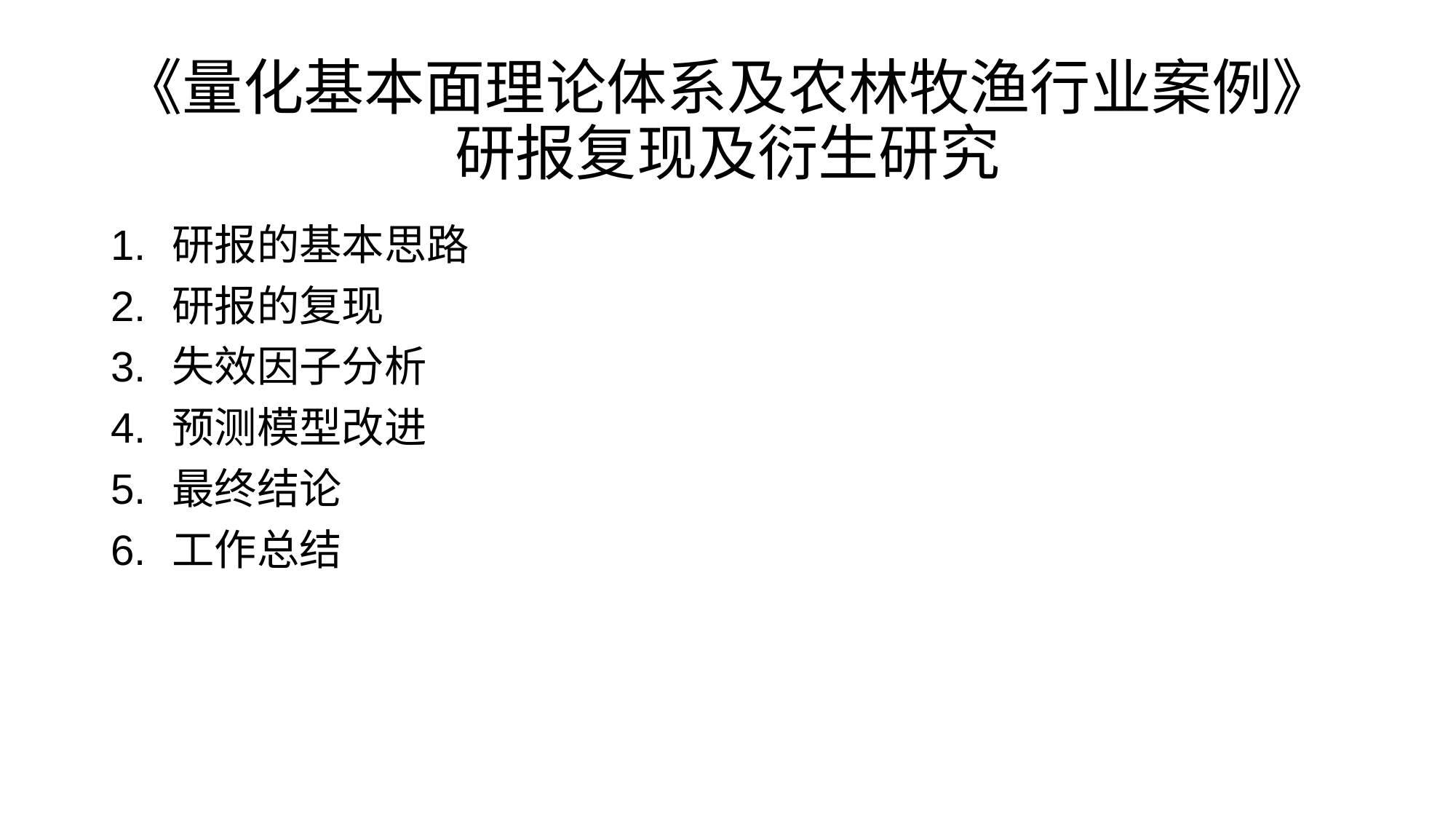

# 《量化基本面理论体系及农林牧渔行业案例》 研报复现及衍生研究
研报的基本思路
研报的复现
失效因子分析
预测模型改进
最终结论
工作总结